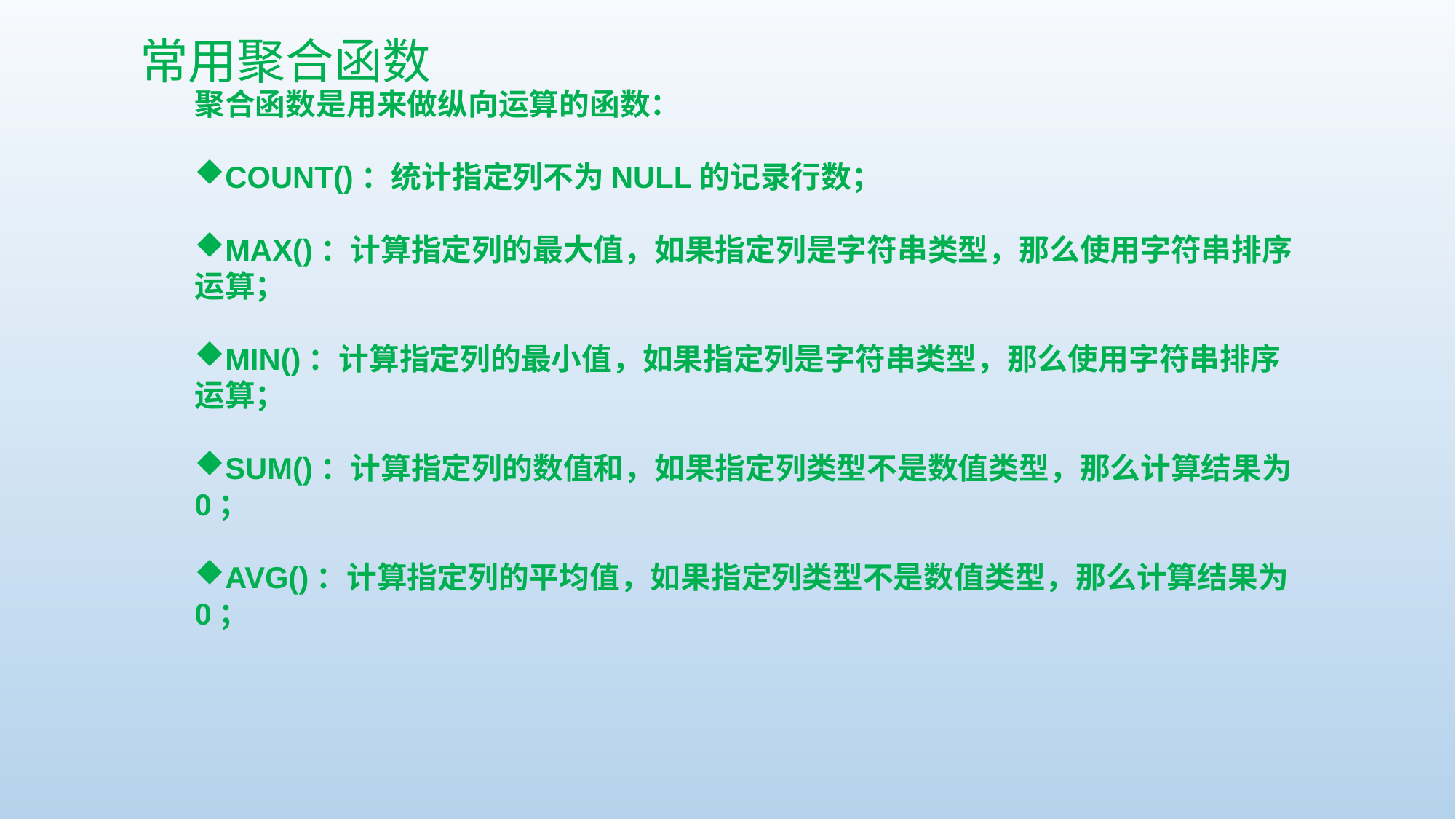

常用聚合函数
聚合函数是用来做纵向运算的函数：

COUNT()：统计指定列不为NULL的记录行数；

MAX()：计算指定列的最大值，如果指定列是字符串类型，那么使用字符串排序运算；

MIN()：计算指定列的最小值，如果指定列是字符串类型，那么使用字符串排序运算；

SUM()：计算指定列的数值和，如果指定列类型不是数值类型，那么计算结果为0；

AVG()：计算指定列的平均值，如果指定列类型不是数值类型，那么计算结果为0；